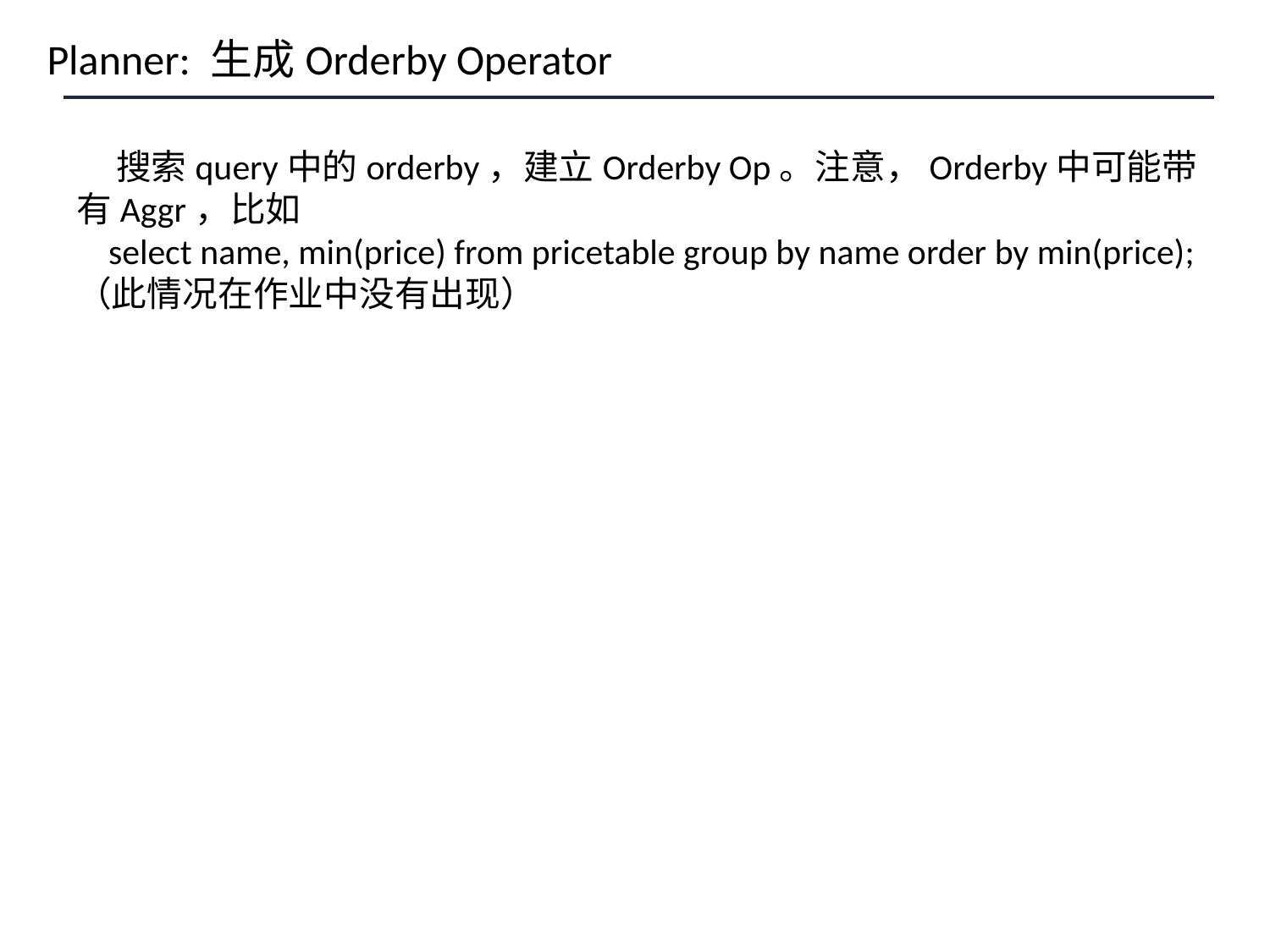

Planner: 生成Orderby Operator
    搜索query中的orderby，建立Orderby Op。注意，Orderby中可能带有Aggr，比如
    select name, min(price) from pricetable group by name order by min(price);
（此情况在作业中没有出现）